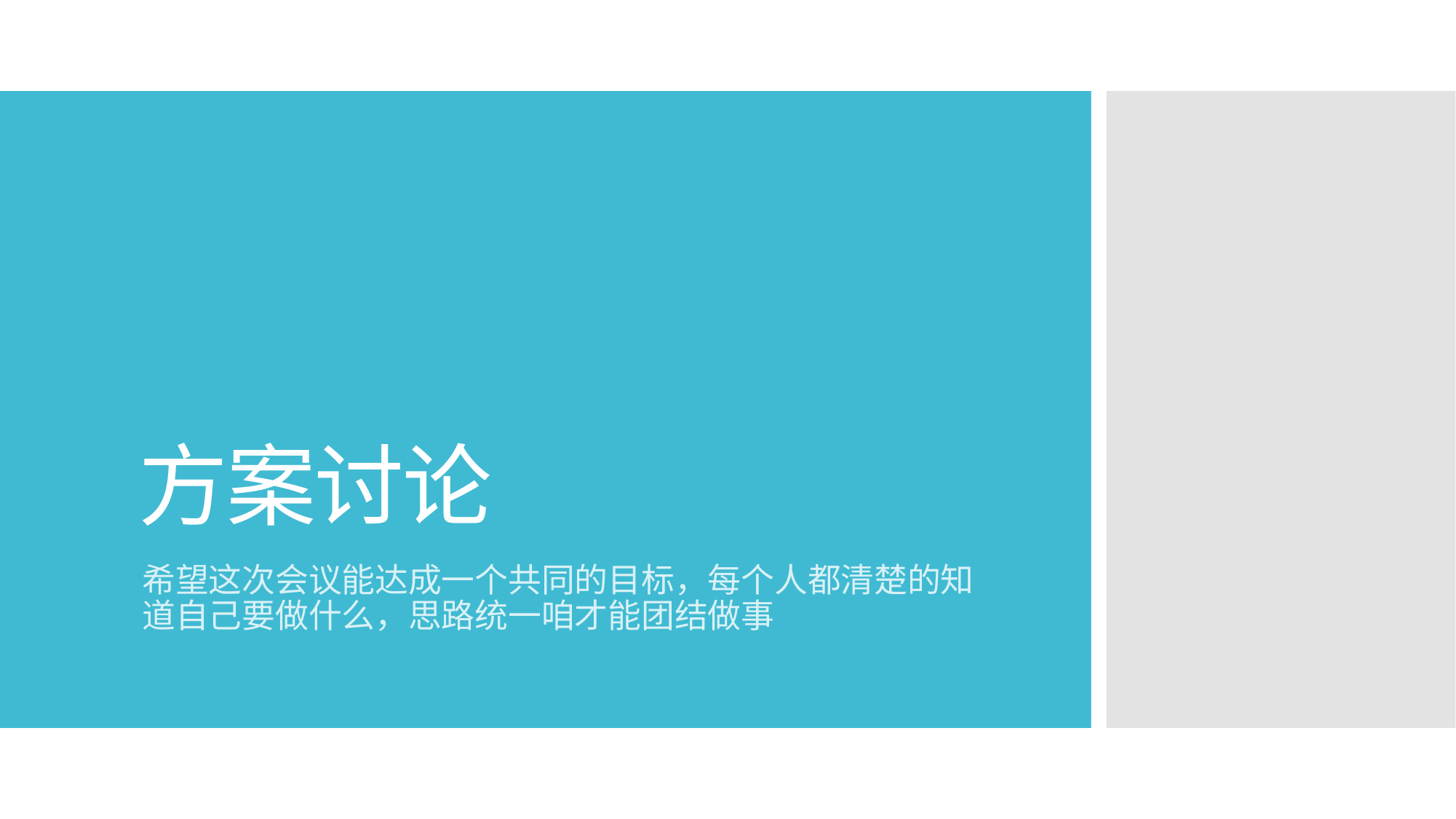

# 方案讨论
希望这次会议能达成一个共同的目标，每个人都清楚的知道自己要做什么，思路统一咱才能团结做事